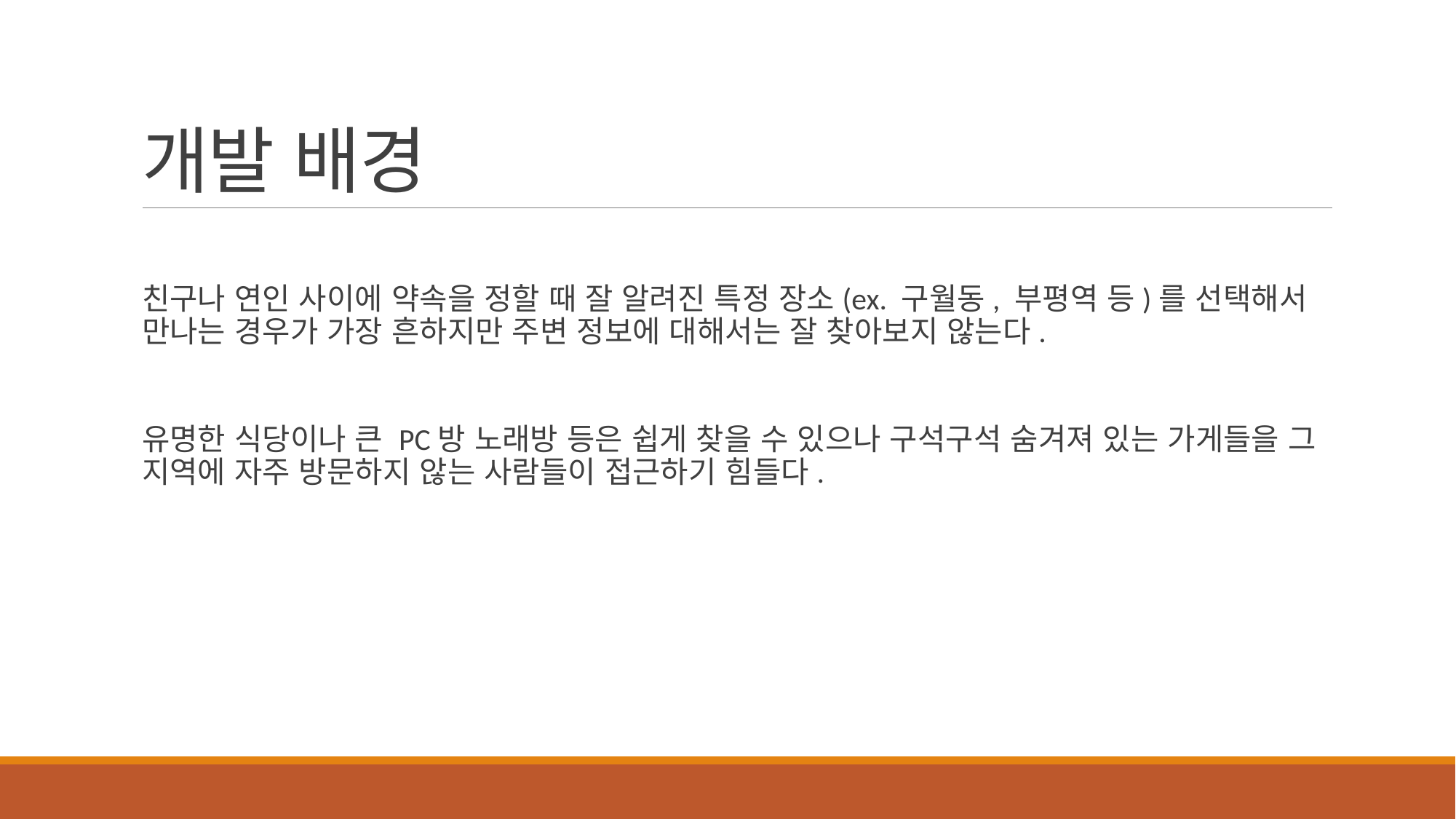

# 개발 배경

친구나 연인 사이에 약속을 정할 때 잘 알려진 특정 장소(ex. 구월동, 부평역 등)를 선택해서 만나는 경우가 가장 흔하지만 주변 정보에 대해서는 잘 찾아보지 않는다.

유명한 식당이나 큰 PC방 노래방 등은 쉽게 찾을 수 있으나 구석구석 숨겨져 있는 가게들을 그 지역에 자주 방문하지 않는 사람들이 접근하기 힘들다.